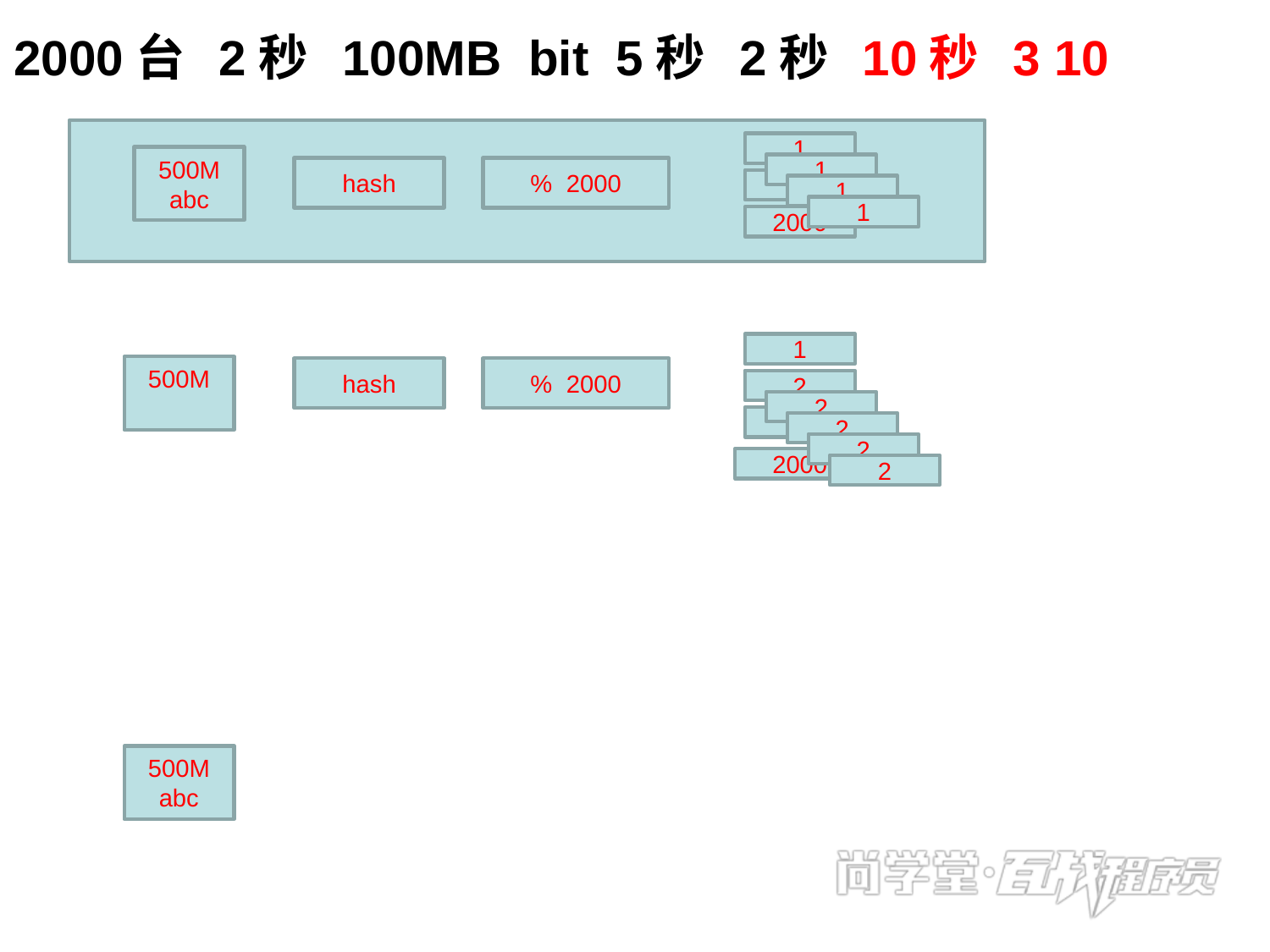

# 2000台  2秒  100MB  bit  5秒  2秒  10秒  3 10
1T

1
500M
abc
1
hash
%  2000
2
1
1
2000
1
500M
hash
%  2000
2
2
3
2
2
2000
2
500M
abc